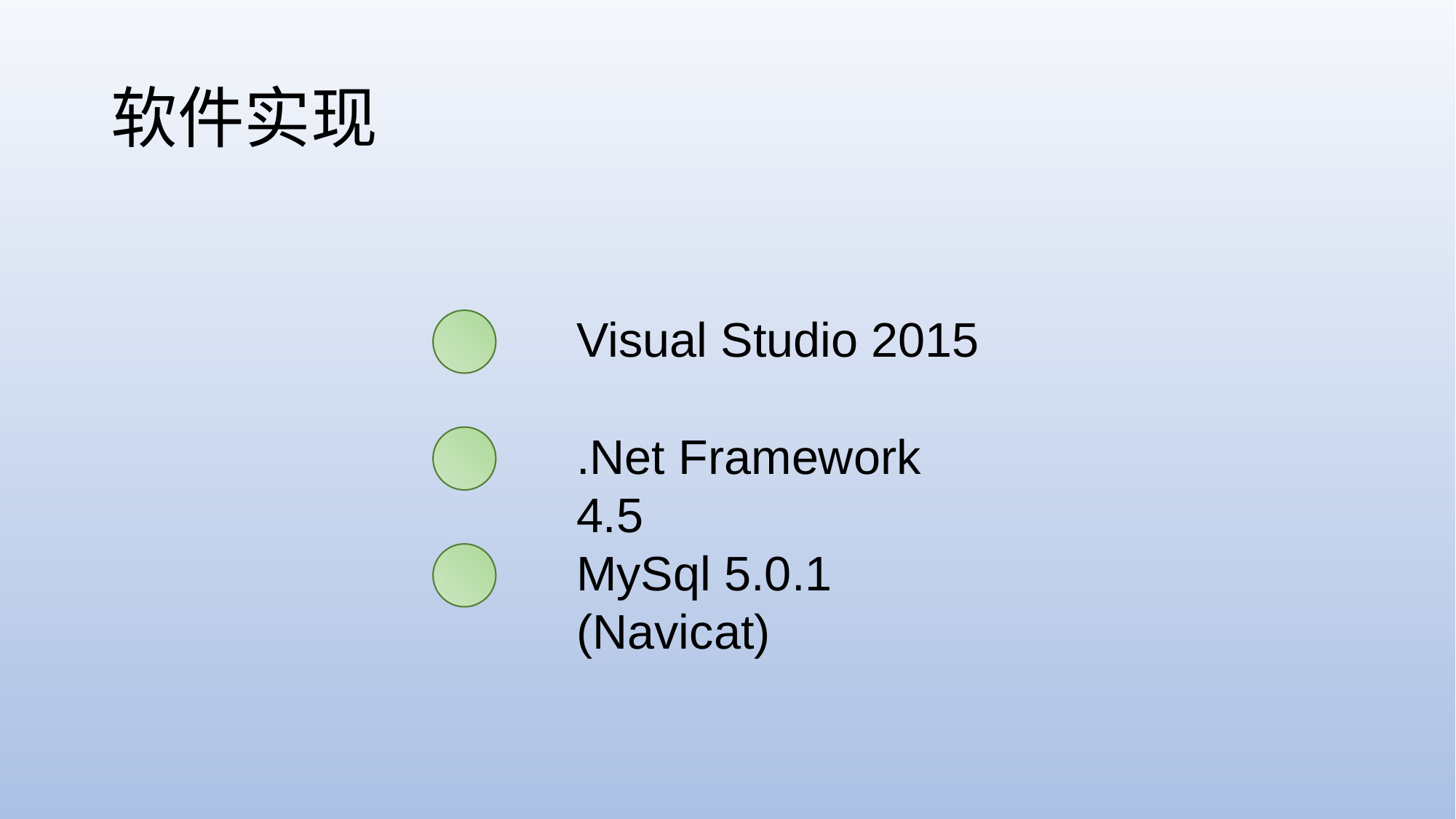

# 软件实现
Visual Studio 2015

.Net Framework 4.5

MySql 5.0.1 (Navicat)